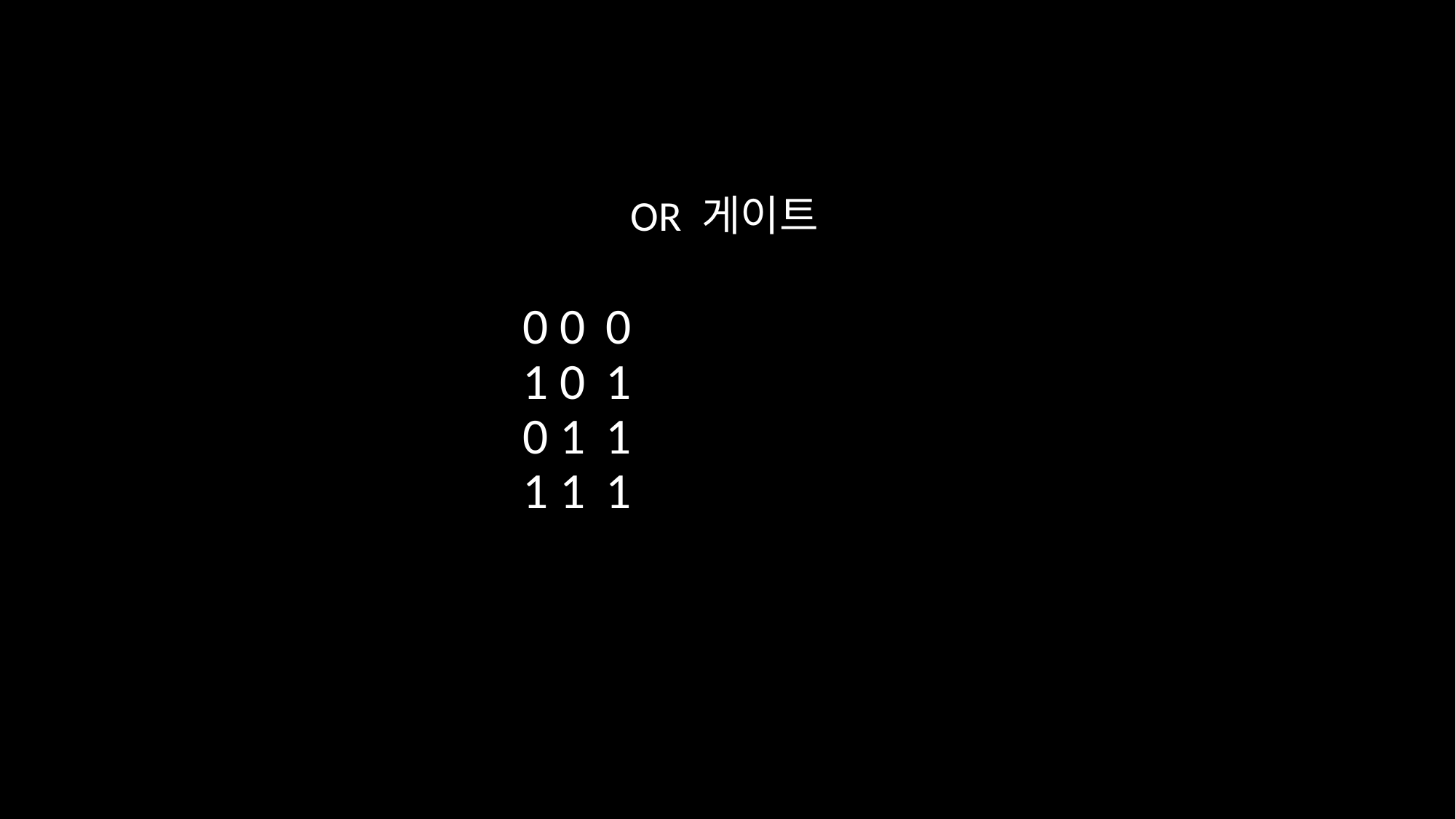

OR 게이트
# 0 0 			0 1 0 			1 0 1			1 1 1			1